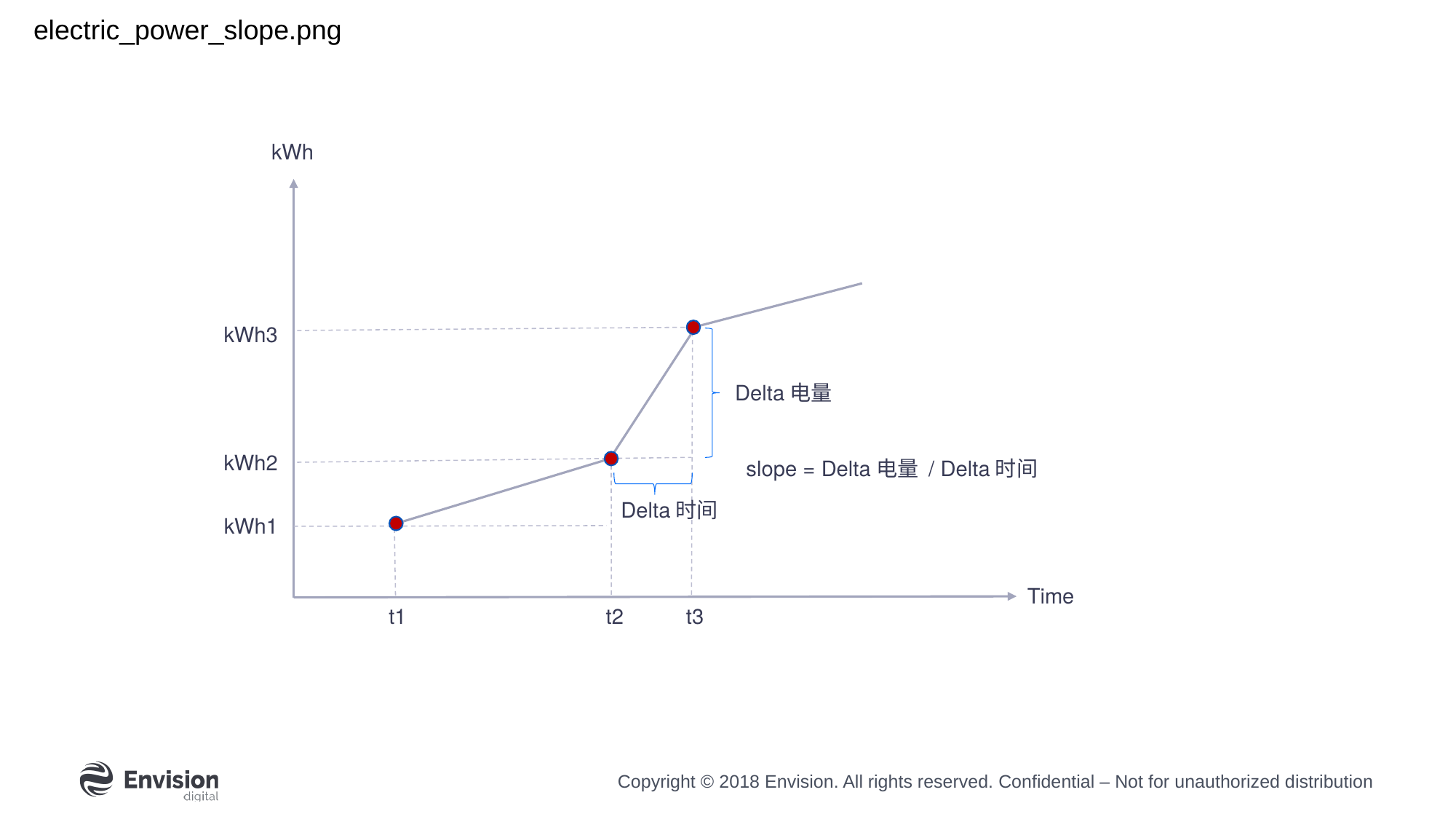

electric_power_slope.png
kWh
kWh3

Delta电量
kWh2

slope = Delta电量 / Delta时间

Delta时间
kWh1

Time
t1
t2
t3